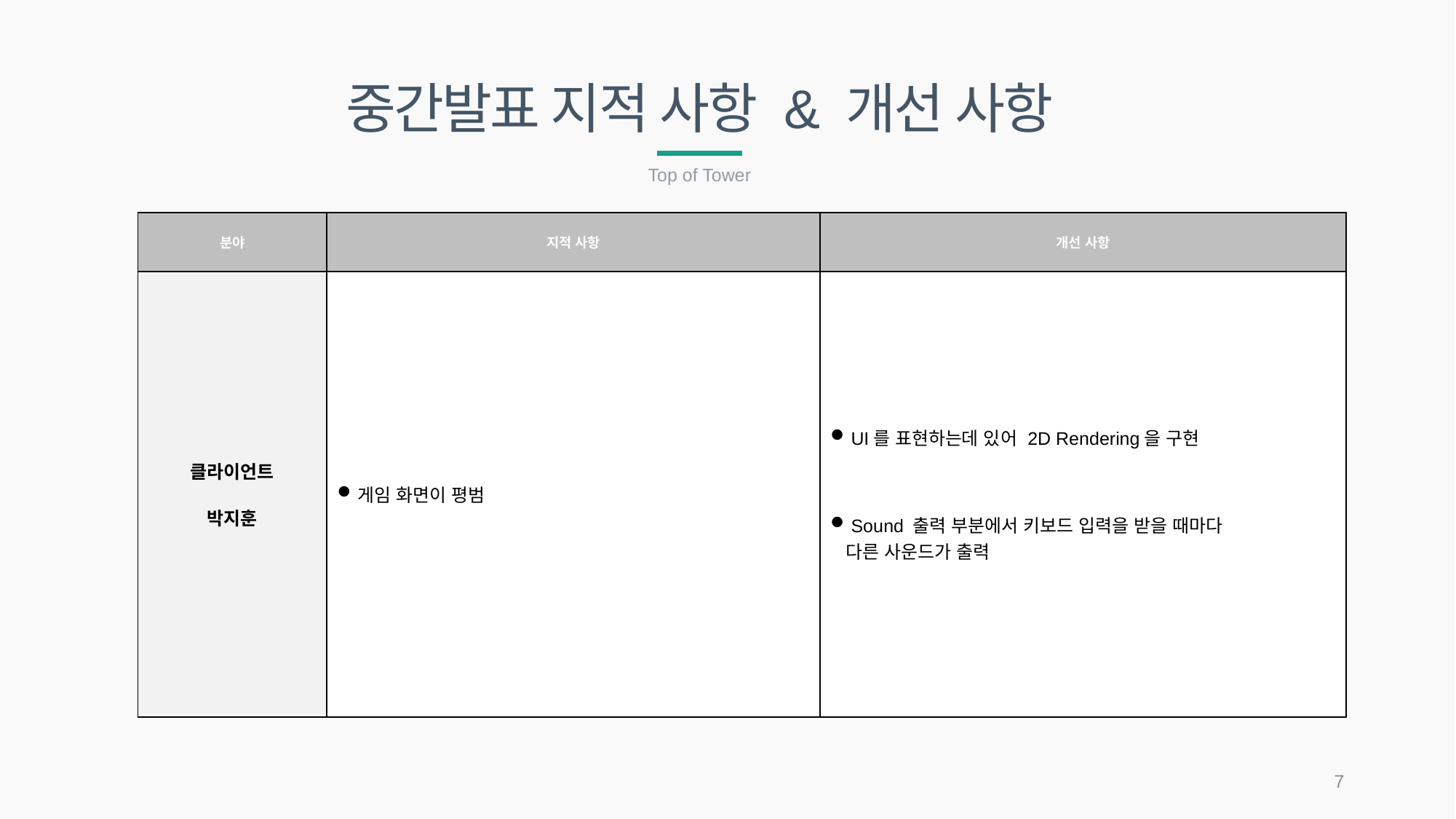

중간발표 지적 사항 & 개선 사항
Top of Tower
| 분야 | 지적 사항 | 개선 사항 |
| --- | --- | --- |
| 클라이언트 박지훈 | 게임 화면이 평범 | UI를 표현하는데 있어 2D Rendering을 구현 Sound 출력 부분에서 키보드 입력을 받을 때마다 다른 사운드가 출력 |
7